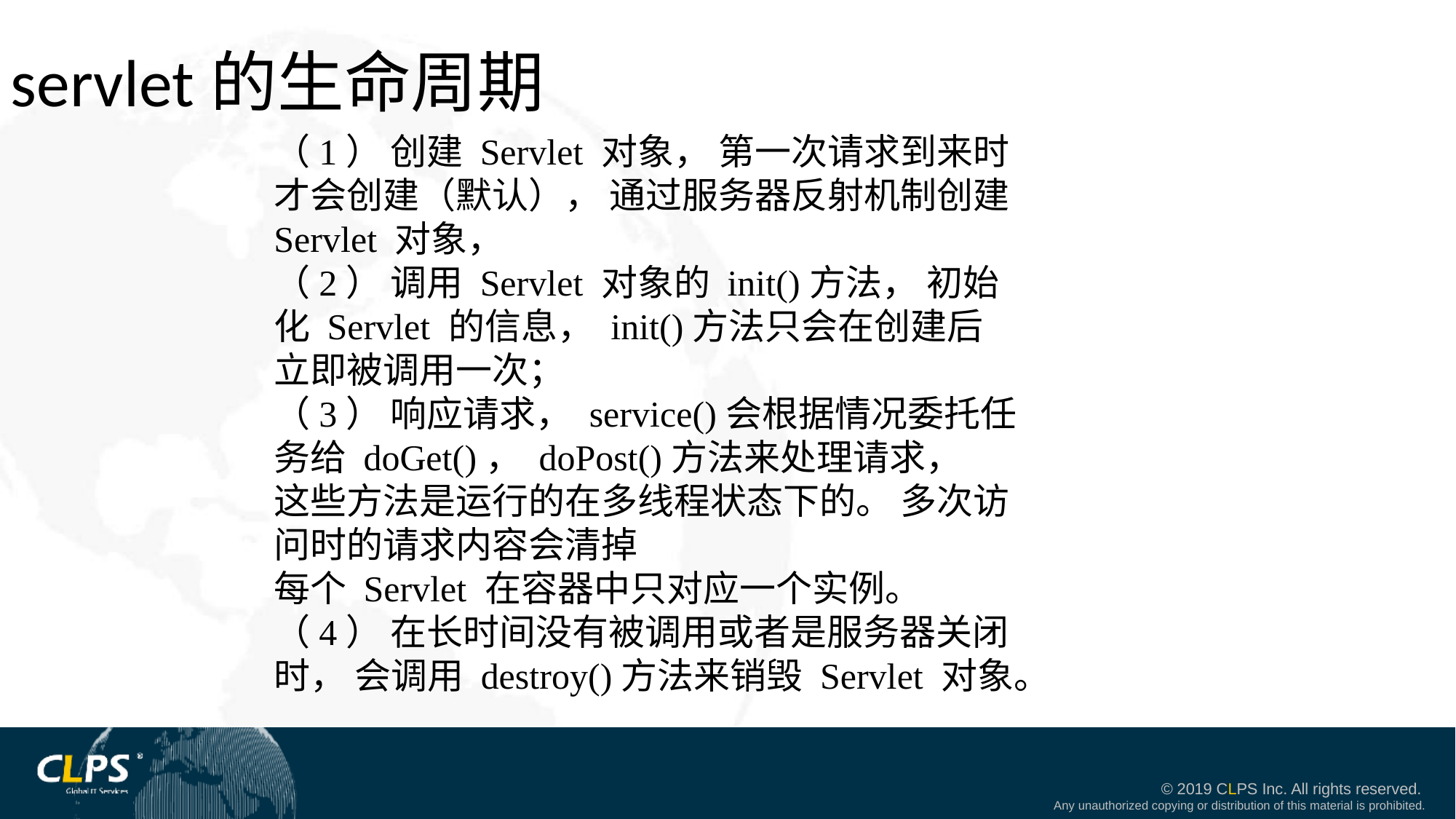

servlet的生命周期
（1） 创建 Servlet 对象， 第一次请求到来时
才会创建（默认）， 通过服务器反射机制创建
Servlet 对象，
（2） 调用 Servlet 对象的 init()方法， 初始
化 Servlet 的信息， init()方法只会在创建后
立即被调用一次；
（3） 响应请求， service()会根据情况委托任
务给 doGet()， doPost()方法来处理请求，
这些方法是运行的在多线程状态下的。 多次访
问时的请求内容会清掉
每个 Servlet 在容器中只对应一个实例。
（4） 在长时间没有被调用或者是服务器关闭
时， 会调用 destroy()方法来销毁 Servlet 对象。